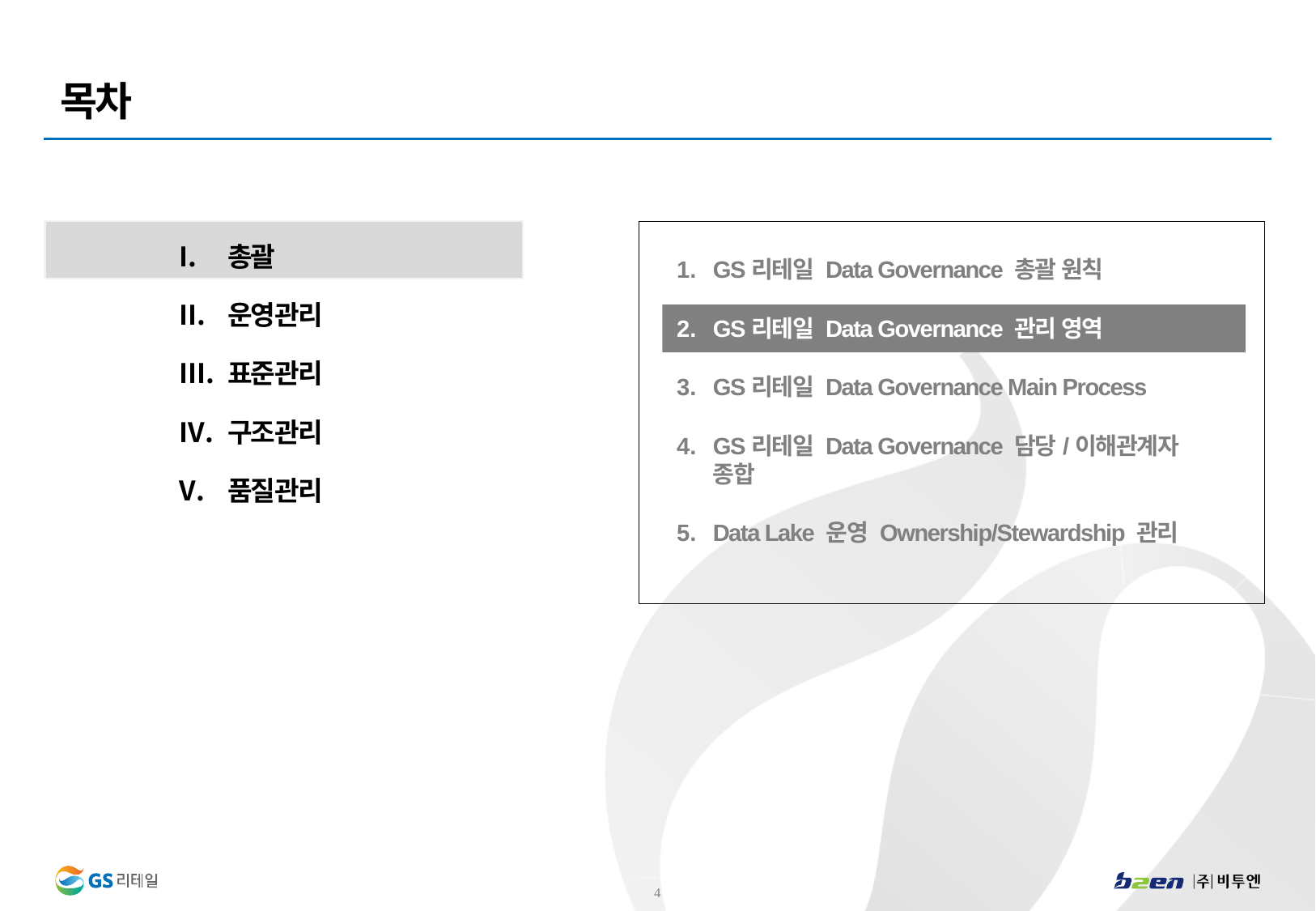

총괄
운영관리
표준관리
구조관리
품질관리

GS리테일 Data Governance 총괄 원칙
GS리테일 Data Governance 관리 영역
GS리테일 Data Governance Main Process
GS리테일 Data Governance 담당/이해관계자 종합
Data Lake 운영 Ownership/Stewardship 관리

4